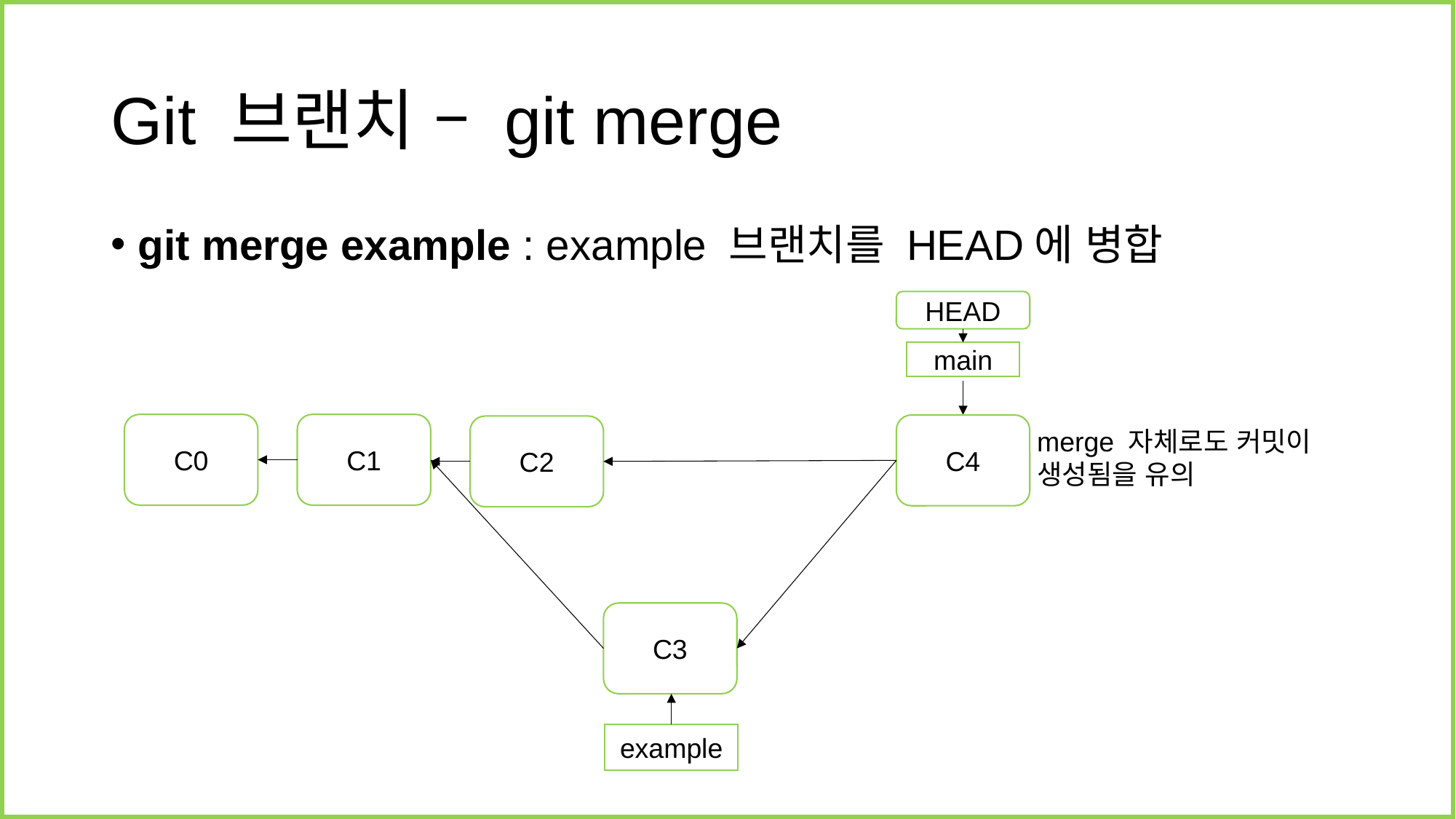

# Git 브랜치 – git merge
git merge example : example 브랜치를 HEAD에 병합

HEAD
main
C0
C1
C4
C2
merge 자체로도 커밋이 생성됨을 유의

C3
example